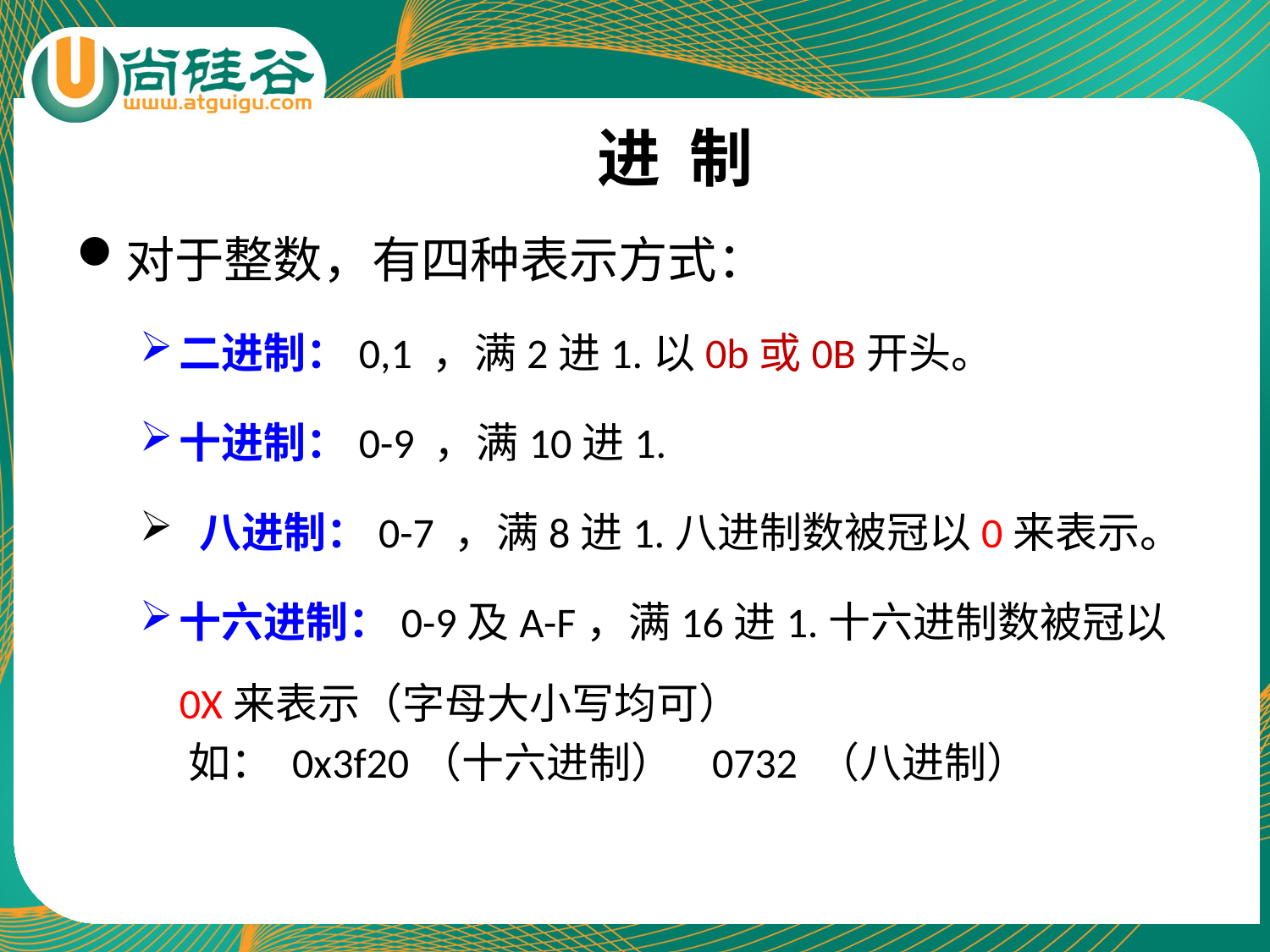

# 进  制
对于整数，有四种表示方式：
二进制：0,1 ，满2进1.以0b或0B开头。
十进制：0-9 ，满10进1.
 八进制：0-7 ，满8进1.八进制数被冠以0来表示。
十六进制：0-9及A-F，满16进1.十六进制数被冠以0X来表示（字母大小写均可）
    如： 0x3f20（十六进制）   0732 （八进制）